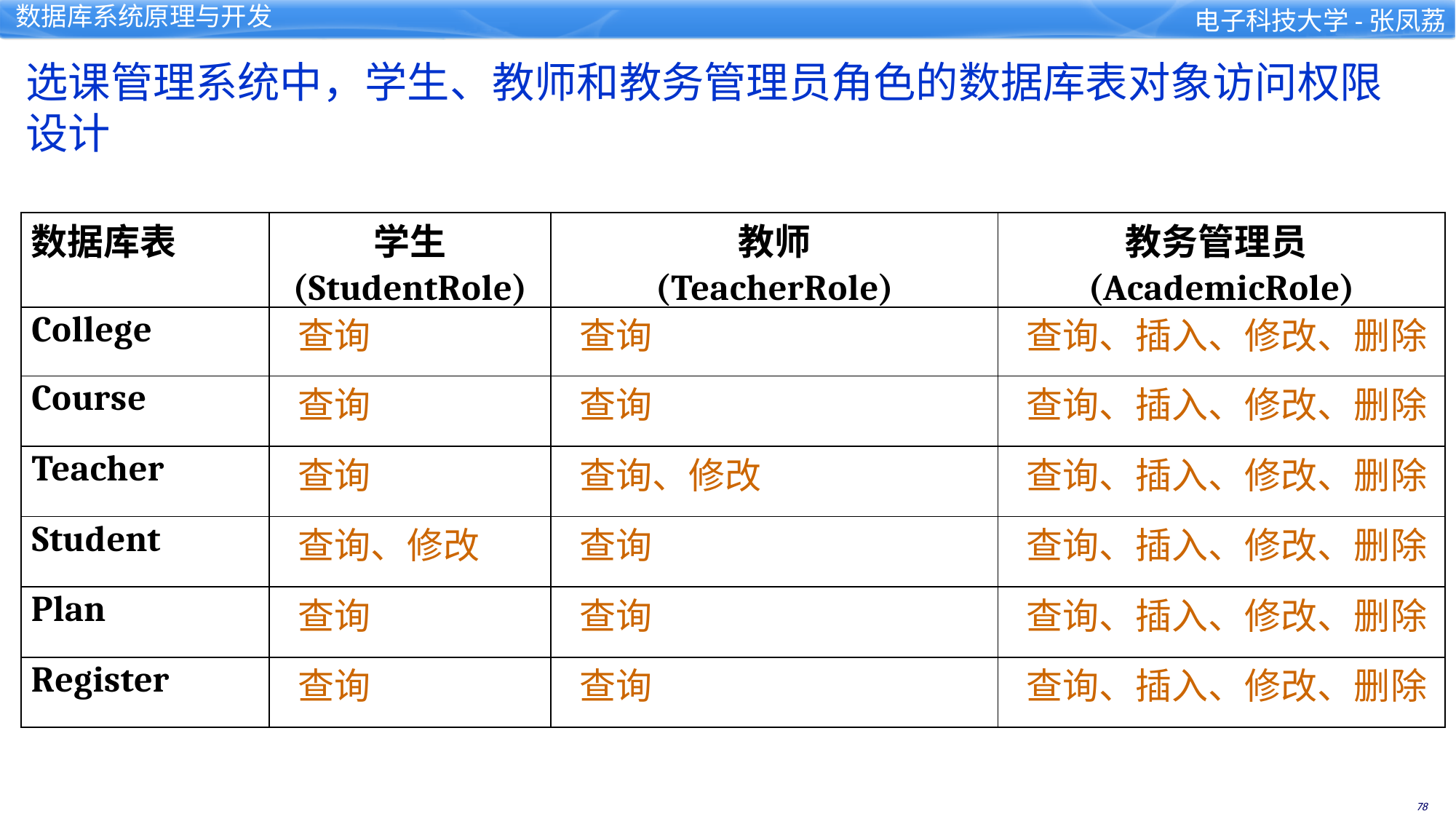

选课管理系统中，学生、教师和教务管理员角色的数据库表对象访问权限设计
| 数据库表 | 学生 (StudentRole) | 教师 (TeacherRole) | 教务管理员(AcademicRole) |
| --- | --- | --- | --- |
| College | 查询 | 查询 | 查询、插入、修改、删除 |
| Course | 查询 | 查询 | 查询、插入、修改、删除 |
| Teacher | 查询 | 查询、修改 | 查询、插入、修改、删除 |
| Student | 查询、修改 | 查询 | 查询、插入、修改、删除 |
| Plan | 查询 | 查询 | 查询、插入、修改、删除 |
| Register | 查询 | 查询 | 查询、插入、修改、删除 |